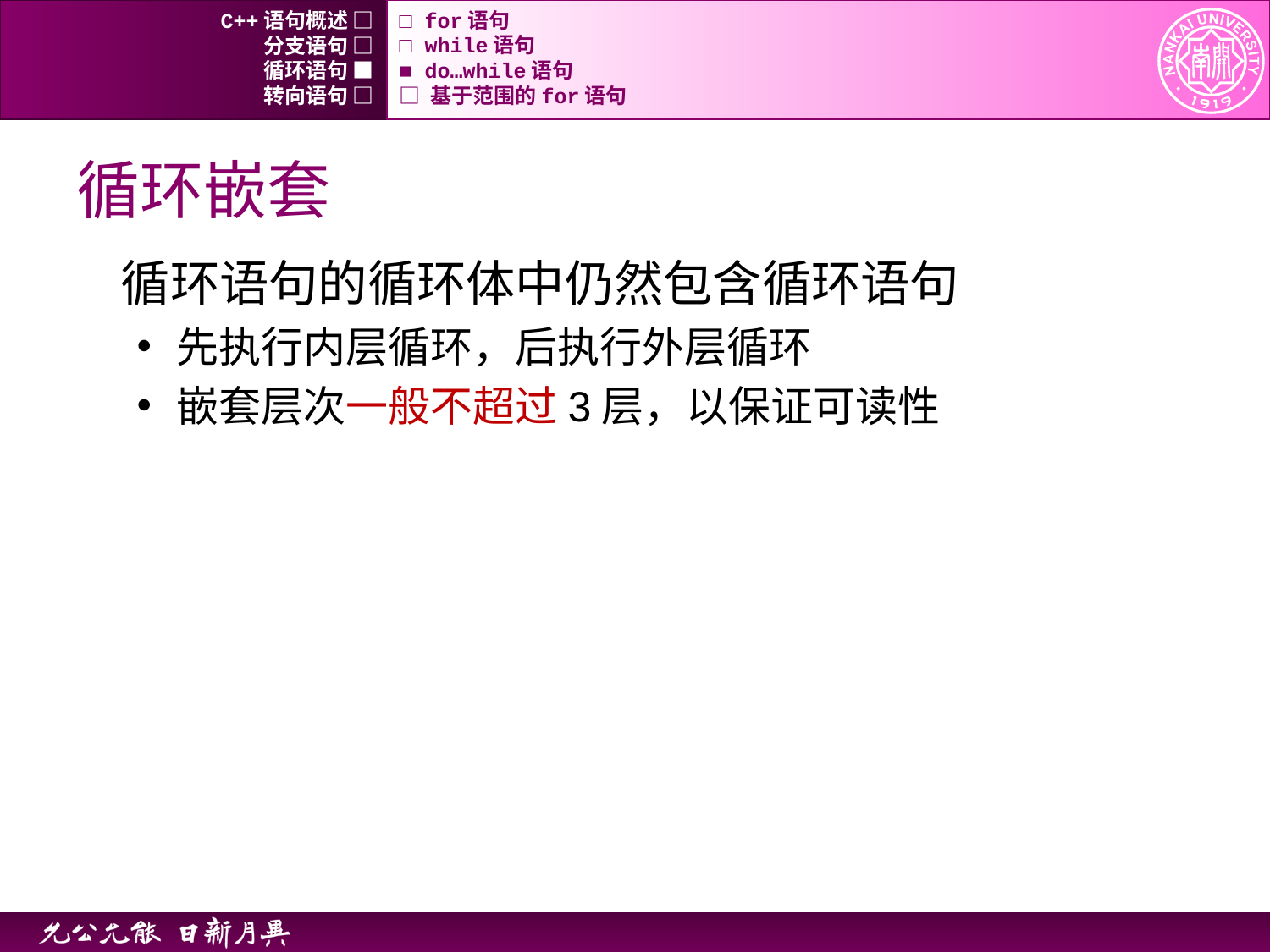

C++语句概述 □
□ for语句
分支语句 □
□ while语句
循环语句 ■
■ do…while语句
转向语句 □
□ 基于范围的for语句
# 循环嵌套
循环语句的循环体中仍然包含循环语句
先执行内层循环，后执行外层循环
嵌套层次一般不超过3层，以保证可读性